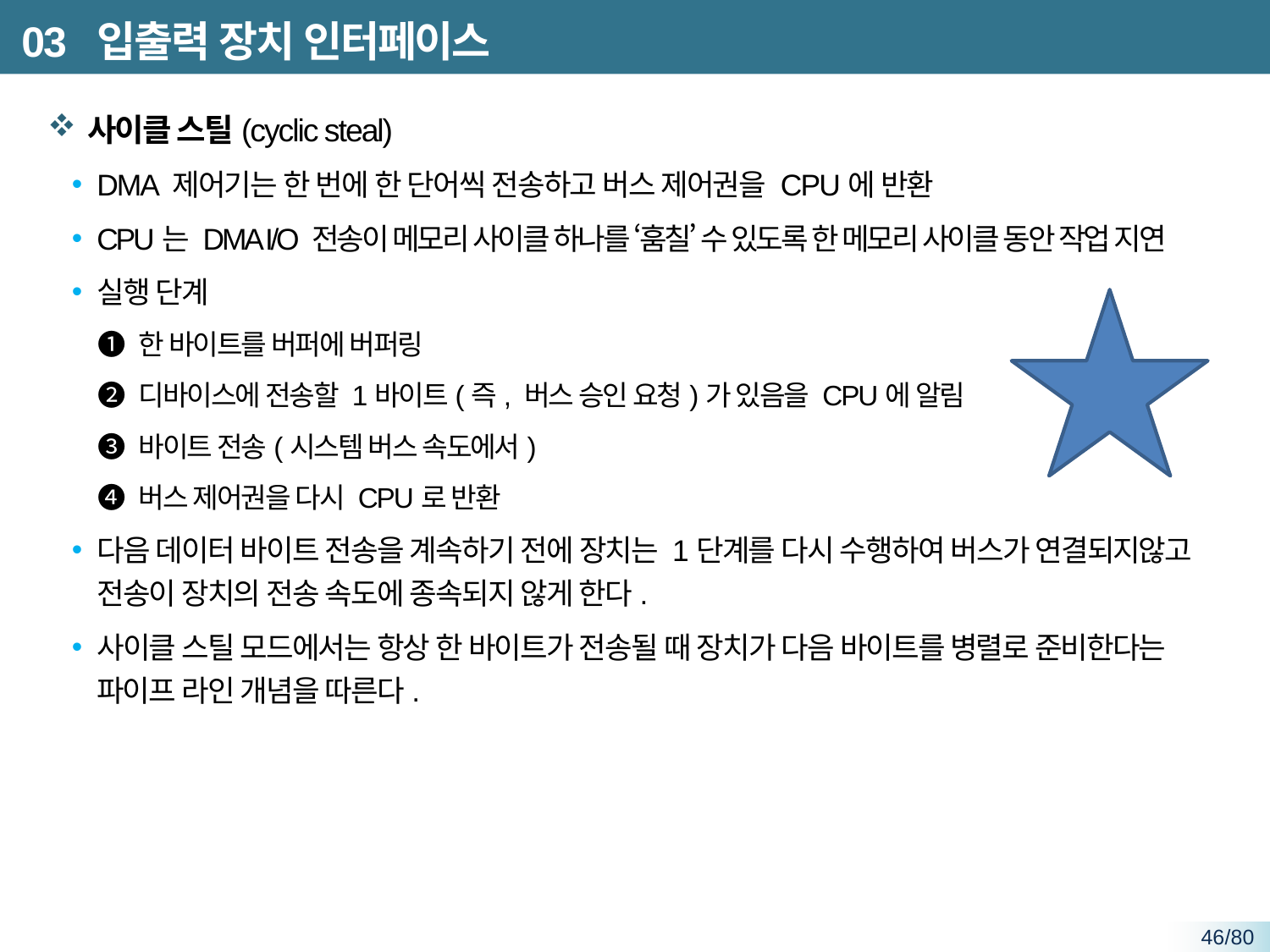

# 03  입출력 장치 인터페이스
사이클 스틸(cyclic steal)
DMA 제어기는 한 번에 한 단어씩 전송하고 버스 제어권을 CPU에 반환
CPU는 DMA I/O 전송이 메모리 사이클 하나를 ‘훔칠’ 수 있도록 한 메모리 사이클 동안 작업 지연
실행 단계
➊ 한 바이트를 버퍼에 버퍼링
➋ 디바이스에 전송할 1바이트(즉, 버스 승인 요청)가 있음을 CPU에 알림
➌ 바이트 전송(시스템 버스 속도에서)
➍ 버스 제어권을 다시 CPU로 반환
다음 데이터 바이트 전송을 계속하기 전에 장치는 1단계를 다시 수행하여 버스가 연결되지않고 전송이 장치의 전송 속도에 종속되지 않게 한다.
사이클 스틸 모드에서는 항상 한 바이트가 전송될 때 장치가 다음 바이트를 병렬로 준비한다는 파이프 라인 개념을 따른다.